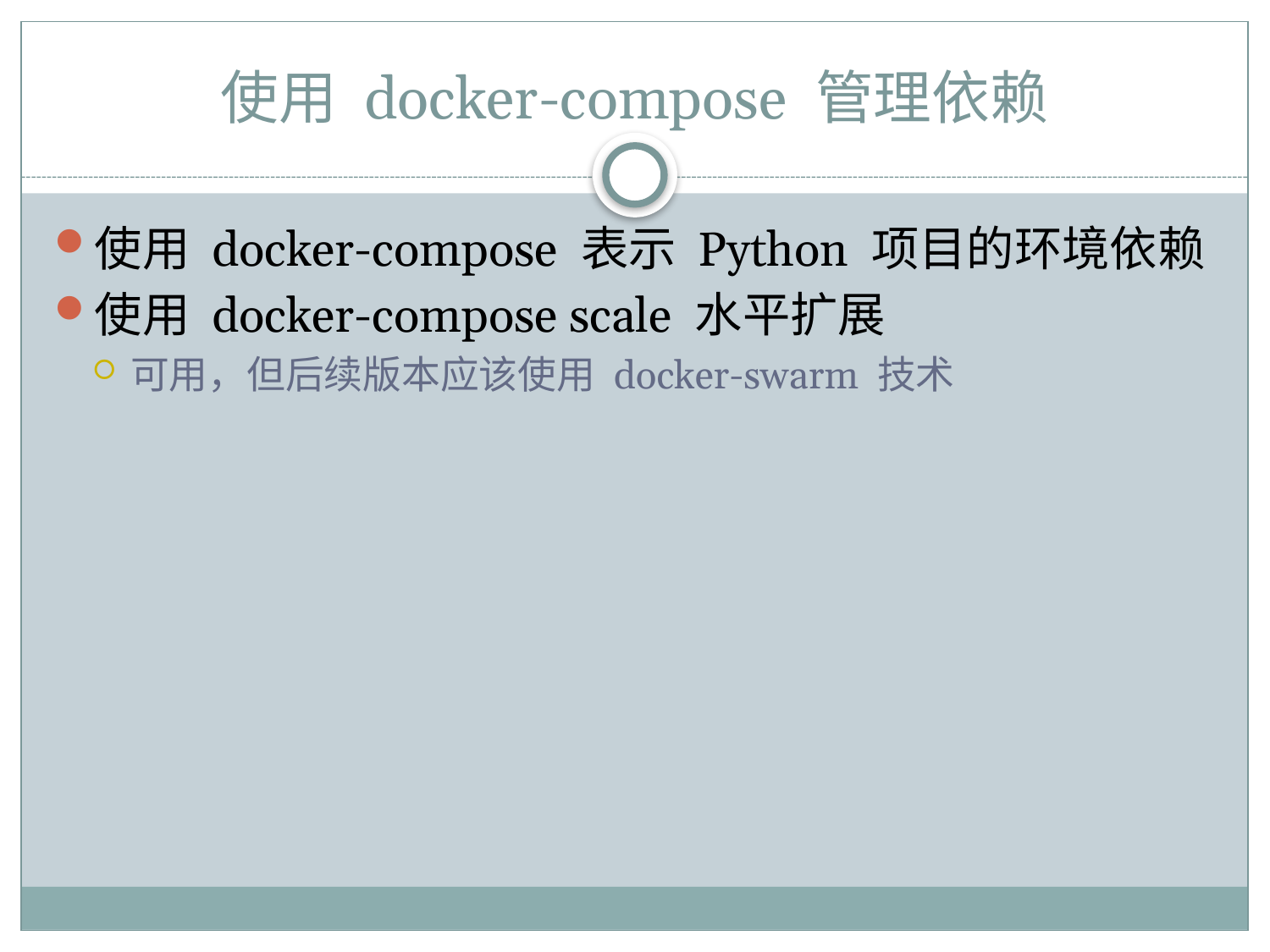

# 使用 docker-compose 管理依赖
使用 docker-compose 表示 Python 项目的环境依赖
使用 docker-compose scale 水平扩展
可用，但后续版本应该使用 docker-swarm 技术